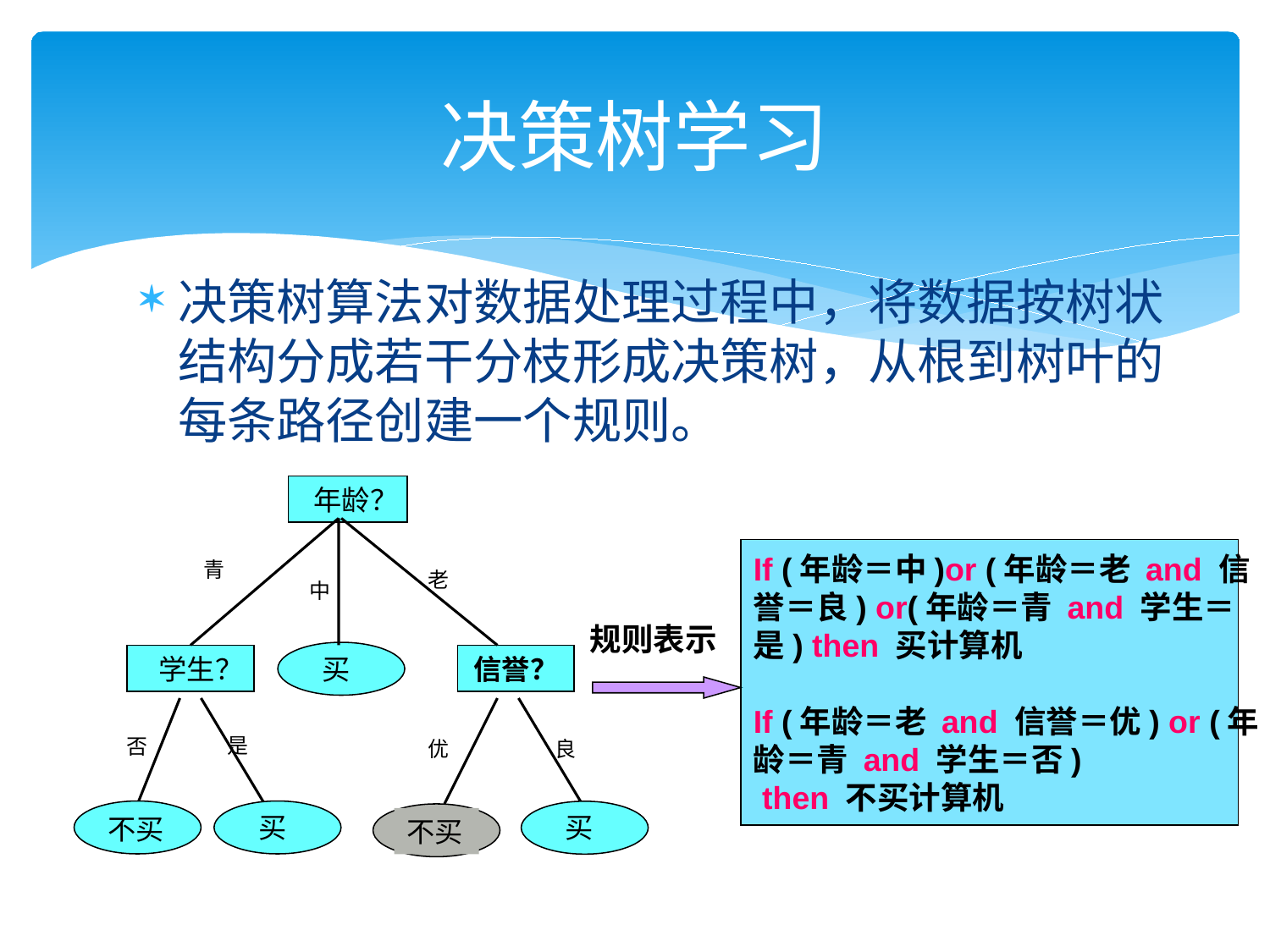

# 决策树学习
决策树算法对数据处理过程中，将数据按树状结构分成若干分枝形成决策树，从根到树叶的每条路径创建一个规则。
 年龄？

青
老
中

买
  学生？
信誉？

是
否
优
良

不买

买

买

不买
If (年龄＝中)or (年龄＝老 and 信
誉＝良) or(年龄＝青 and 学生＝
是) then 买计算机

If (年龄＝老 and 信誉＝优) or (年
龄＝青 and 学生＝否)
 then 不买计算机
规则表示